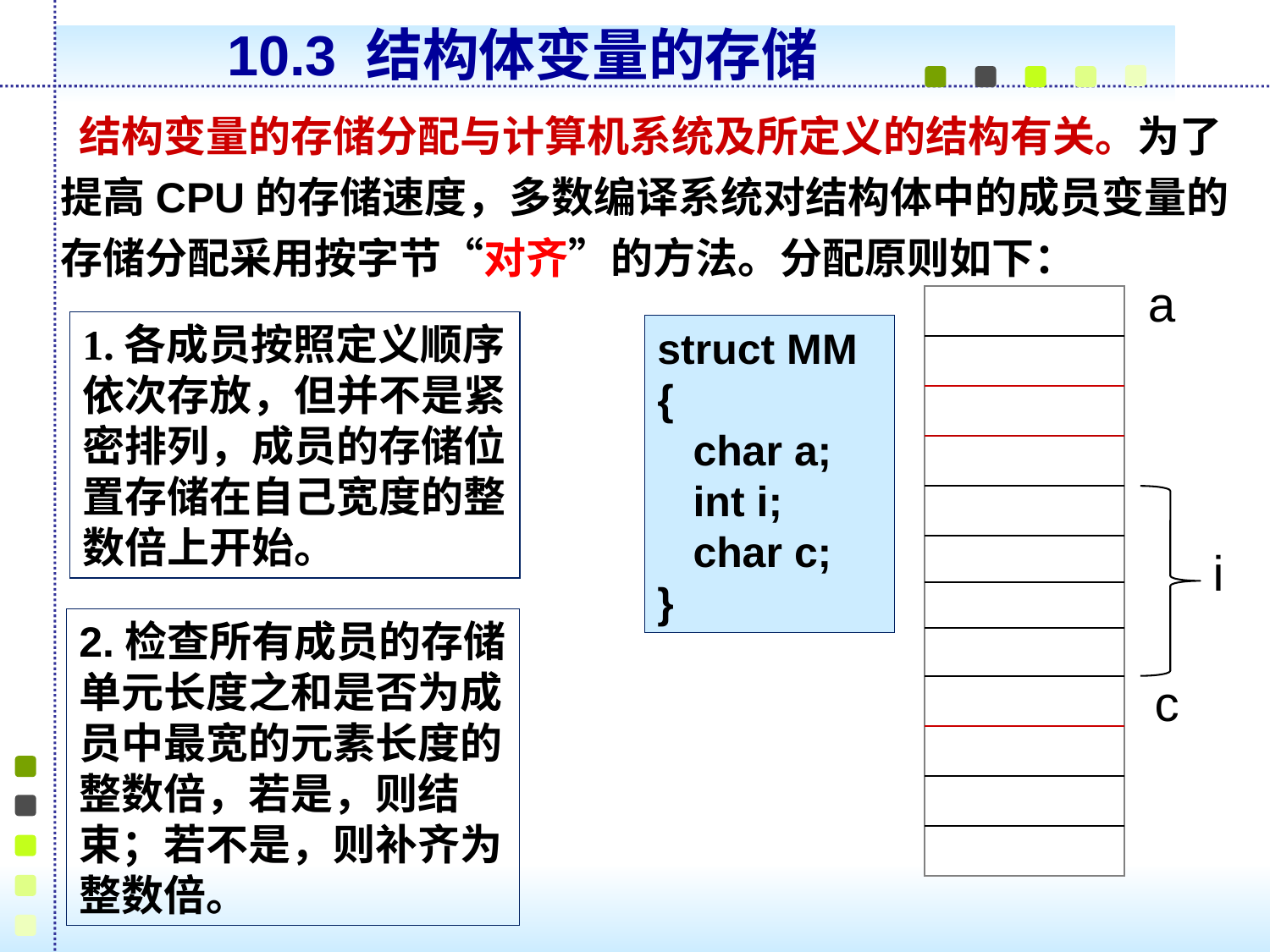

10.3 结构体变量的存储
     结构变量的存储分配与计算机系统及所定义的结构有关。为了提高CPU的存储速度，多数编译系统对结构体中的成员变量的存储分配采用按字节“对齐”的方法。分配原则如下：
a

1.各成员按照定义顺序依次存放，但并不是紧密排列，成员的存储位置存储在自己宽度的整数倍上开始。
struct MM
{
   char a;
   int i;
   char c;
}

i
2.检查所有成员的存储单元长度之和是否为成员中最宽的元素长度的整数倍，若是，则结束；若不是，则补齐为整数倍。
c